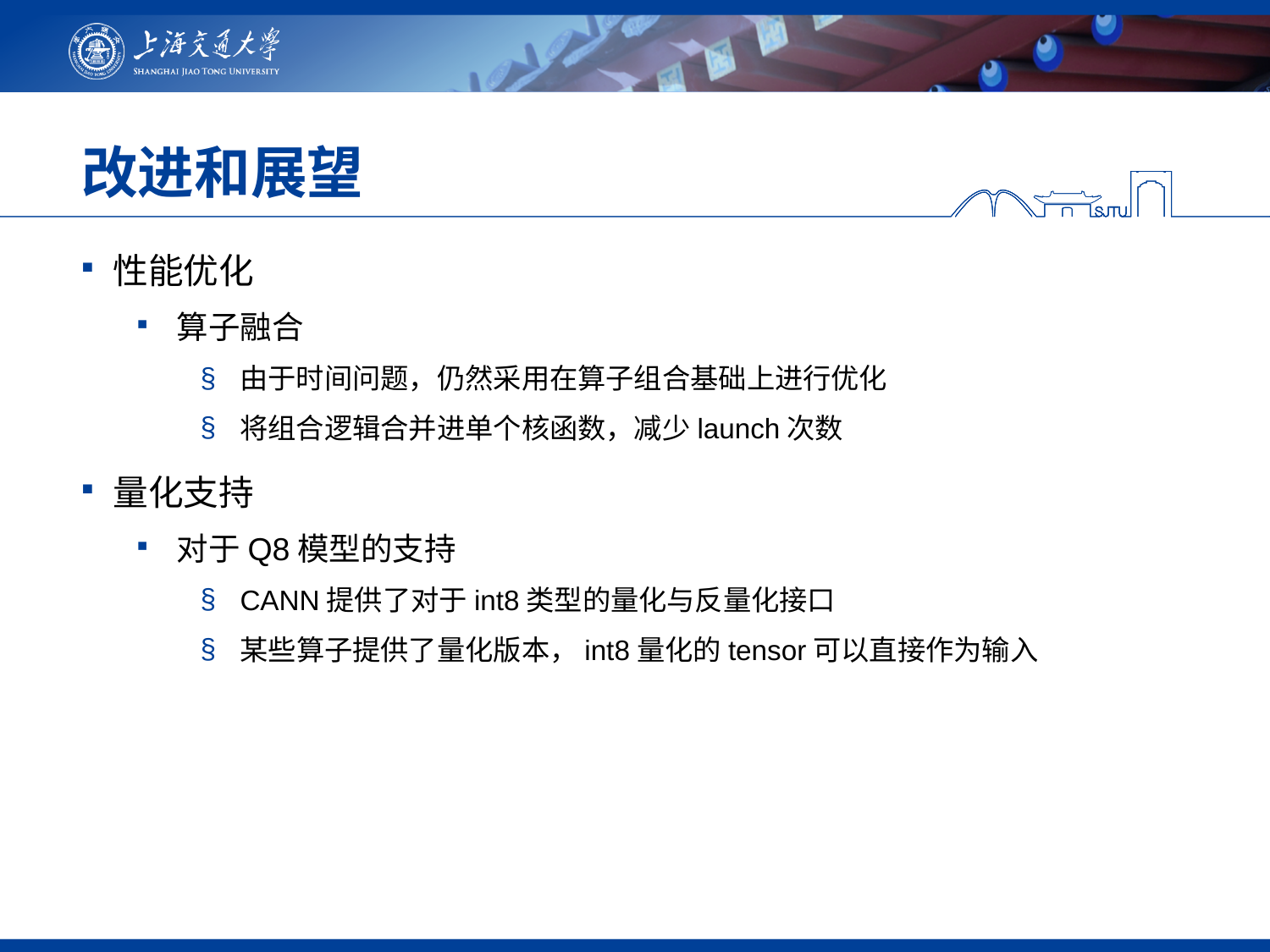

# 改进和展望
性能优化
算子融合
由于时间问题，仍然采用在算子组合基础上进行优化
将组合逻辑合并进单个核函数，减少launch次数
量化支持
对于Q8模型的支持
CANN提供了对于int8类型的量化与反量化接口
某些算子提供了量化版本，int8量化的tensor可以直接作为输入